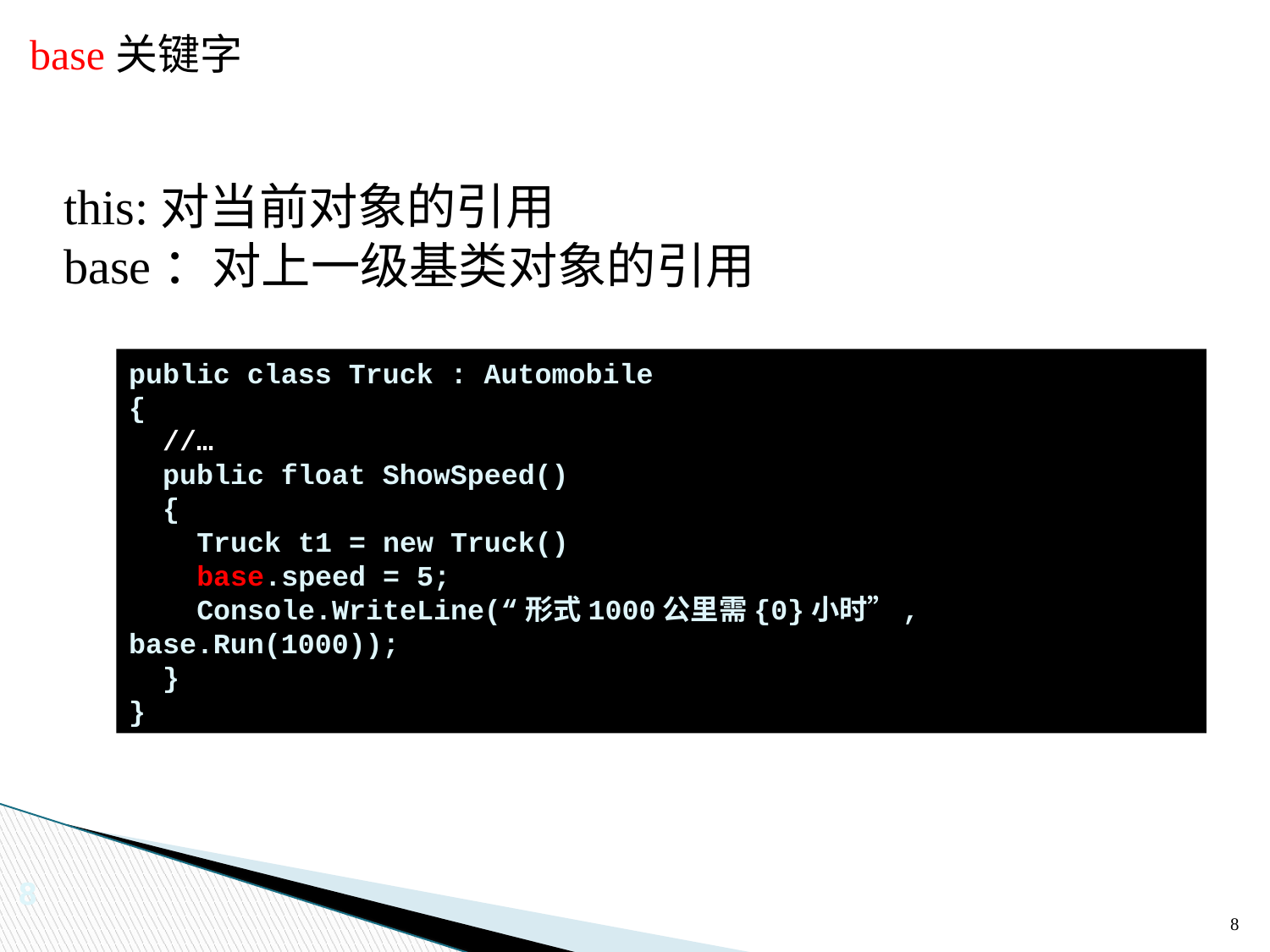

base关键字
this:对当前对象的引用
base：对上一级基类对象的引用
public class Truck : Automobile
{
  //…
  public float ShowSpeed()
  {
    Truck t1 = new Truck()
    base.speed = 5;
    Console.WriteLine(“形式1000公里需{0}小时”, base.Run(1000));
  }
}
8